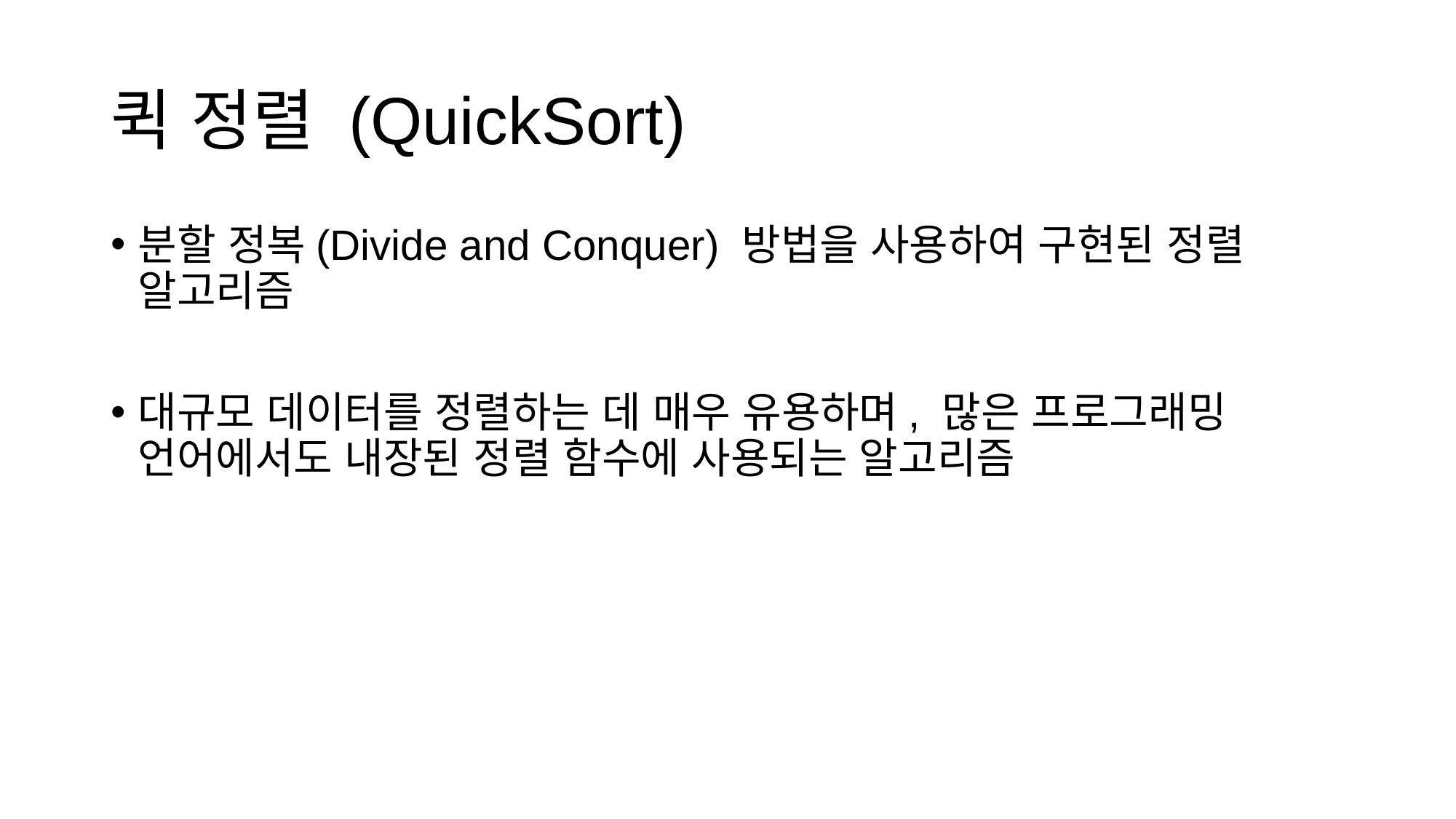

# 퀵 정렬 (QuickSort)
분할 정복(Divide and Conquer) 방법을 사용하여 구현된 정렬 알고리즘

대규모 데이터를 정렬하는 데 매우 유용하며, 많은 프로그래밍 언어에서도 내장된 정렬 함수에 사용되는 알고리즘